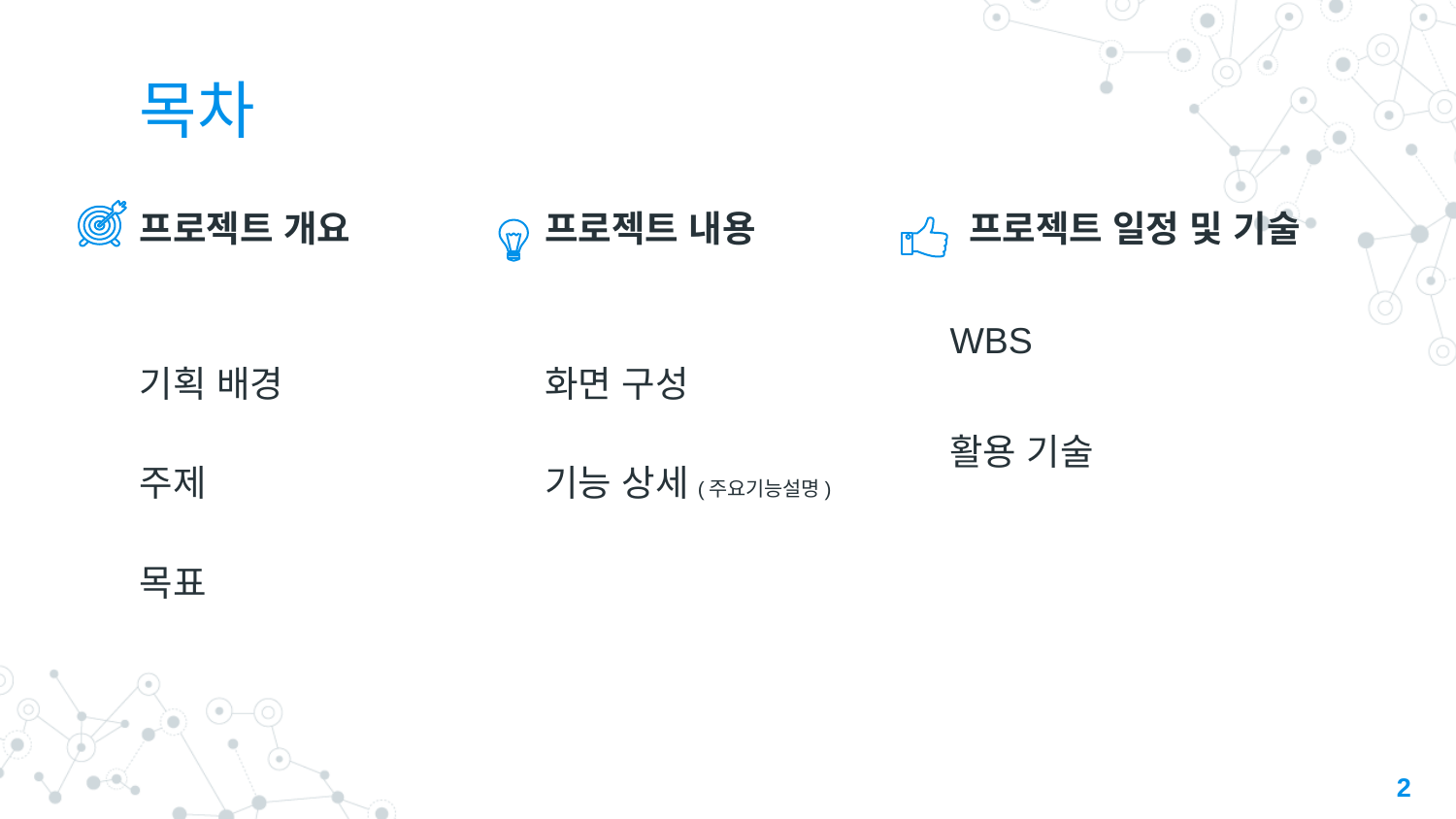

# 목차
프로젝트 개요

기획 배경
주제
목표
프로젝트 내용

화면 구성
기능 상세(주요기능설명)

 프로젝트 일정 및 기술

WBS

활용 기술

2